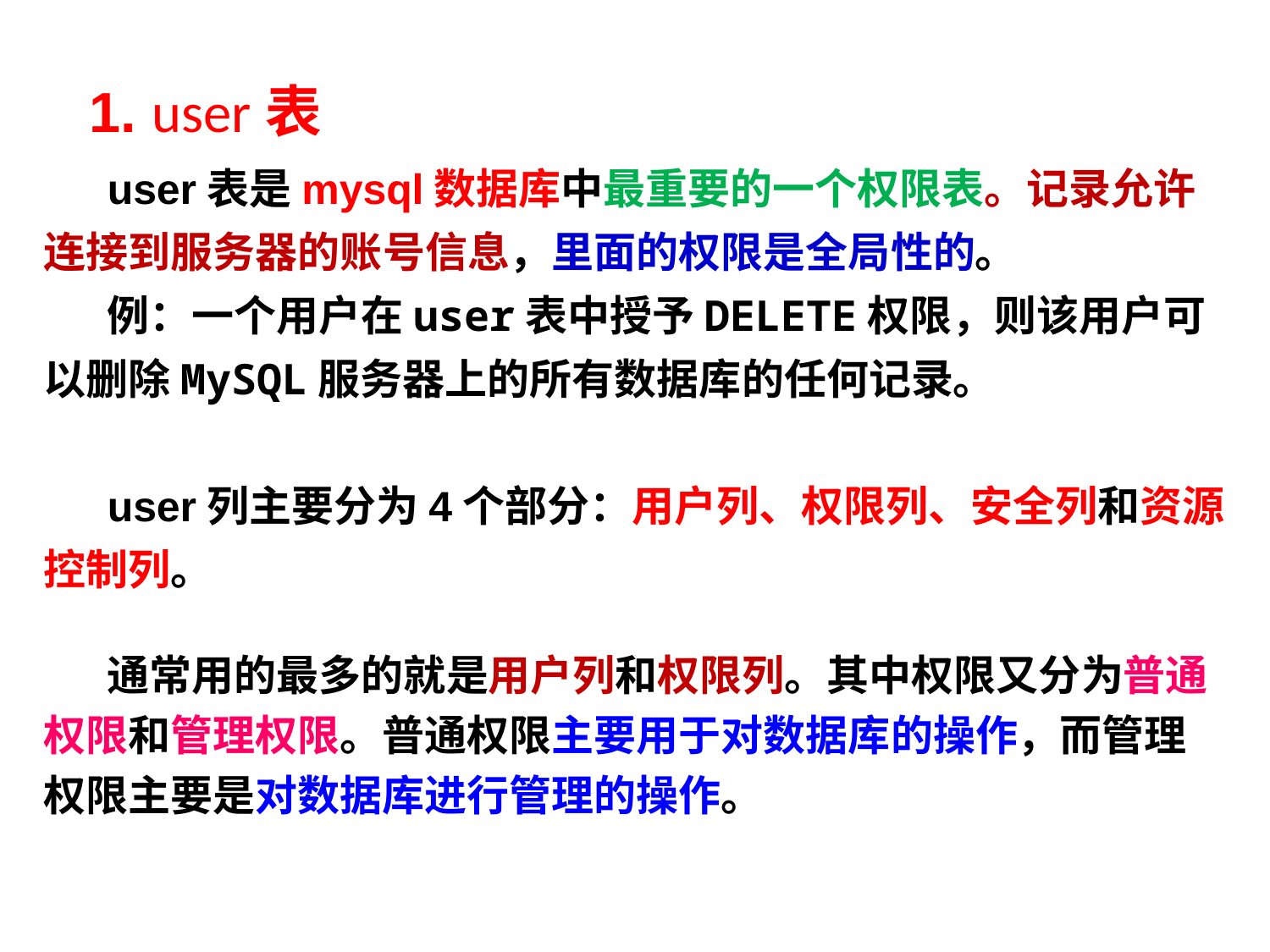

1. user表
user表是mysql数据库中最重要的一个权限表。记录允许连接到服务器的账号信息，里面的权限是全局性的。
例：一个用户在user表中授予DELETE权限，则该用户可以删除MySQL服务器上的所有数据库的任何记录。

user列主要分为4个部分：用户列、权限列、安全列和资源控制列。
通常用的最多的就是用户列和权限列。其中权限又分为普通权限和管理权限。普通权限主要用于对数据库的操作，而管理权限主要是对数据库进行管理的操作。